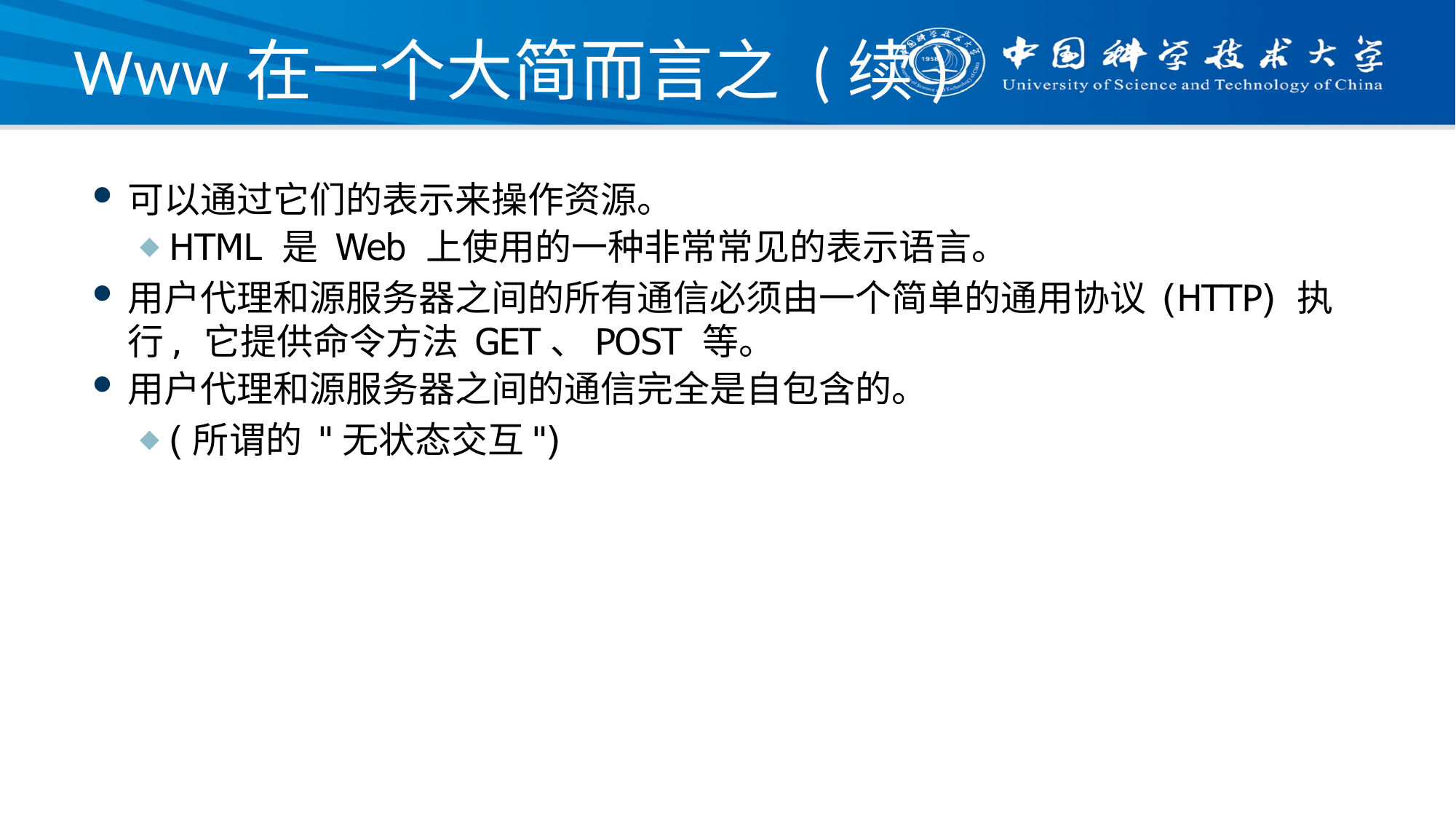

# Www在一个大简而言之 (续)
可以通过它们的表示来操作资源。
HTML 是 Web 上使用的一种非常常见的表示语言。
用户代理和源服务器之间的所有通信必须由一个简单的通用协议 (HTTP) 执行, 它提供命令方法 GET、POST 等。
用户代理和源服务器之间的通信完全是自包含的。
(所谓的 "无状态交互")